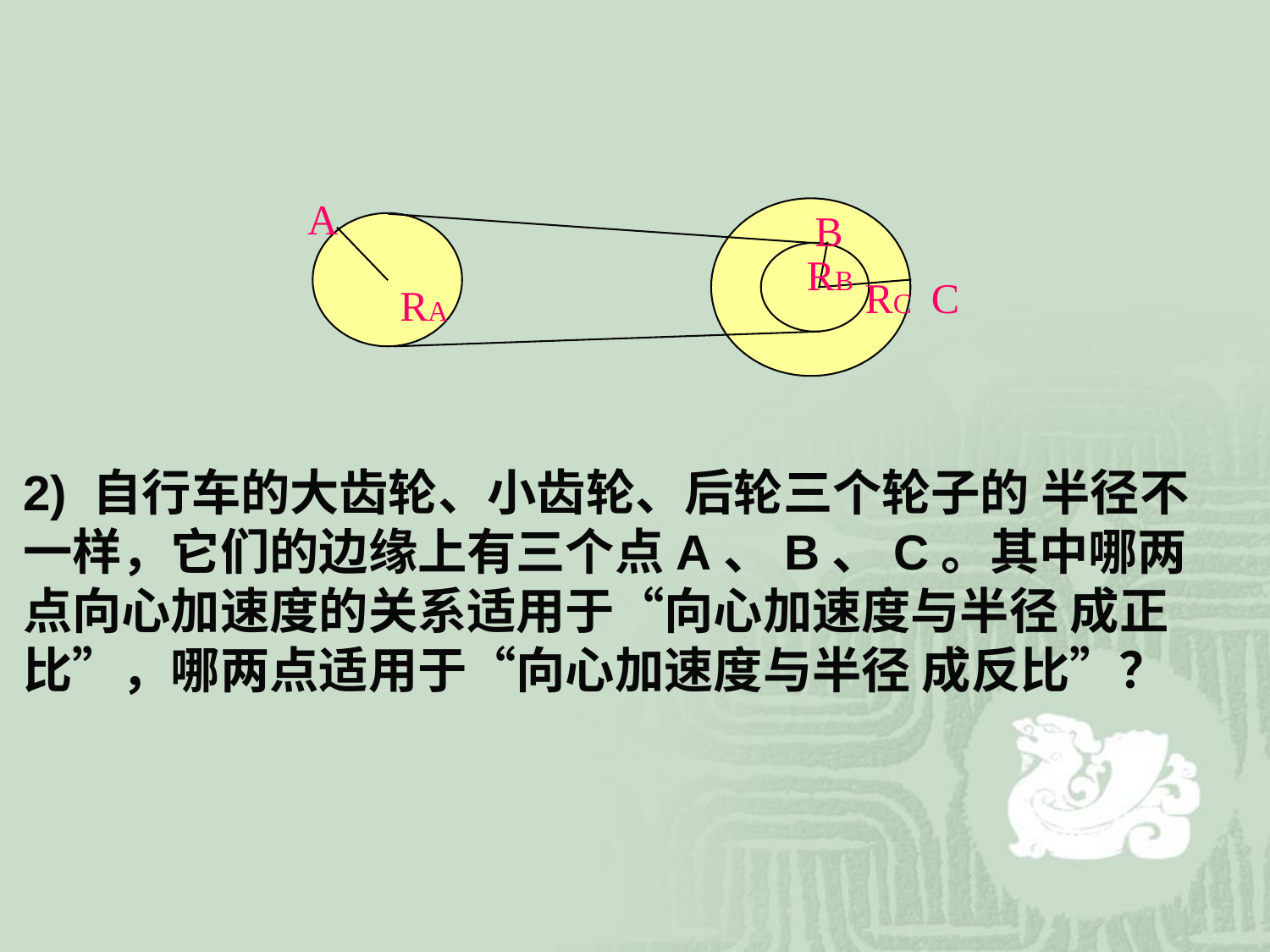

A

B

RB

RC
C
RA

2) 自行车的大齿轮、小齿轮、后轮三个轮子的 半径不一样，它们的边缘上有三个点A、B、C。其中哪两点向心加速度的关系适用于“向心加速度与半径 成正比”，哪两点适用于“向心加速度与半径 成反比”？